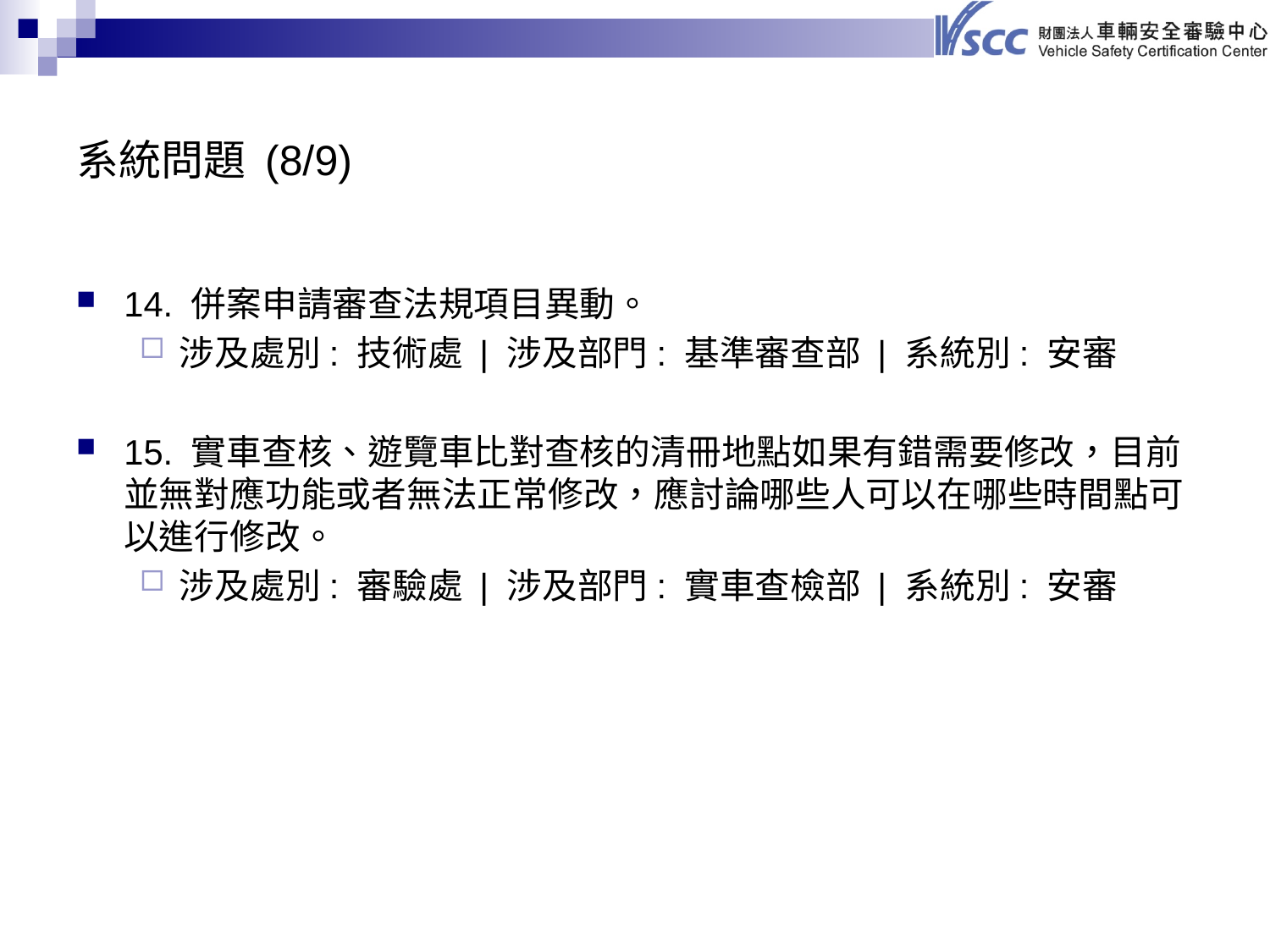

# 系統問題 (8/9)
14. 併案申請審查法規項目異動。
涉及處別: 技術處 | 涉及部門: 基準審查部 | 系統別: 安審

15. 實車查核、遊覽車比對查核的清冊地點如果有錯需要修改，目前並無對應功能或者無法正常修改，應討論哪些人可以在哪些時間點可以進行修改。
涉及處別: 審驗處 | 涉及部門: 實車查檢部 | 系統別: 安審